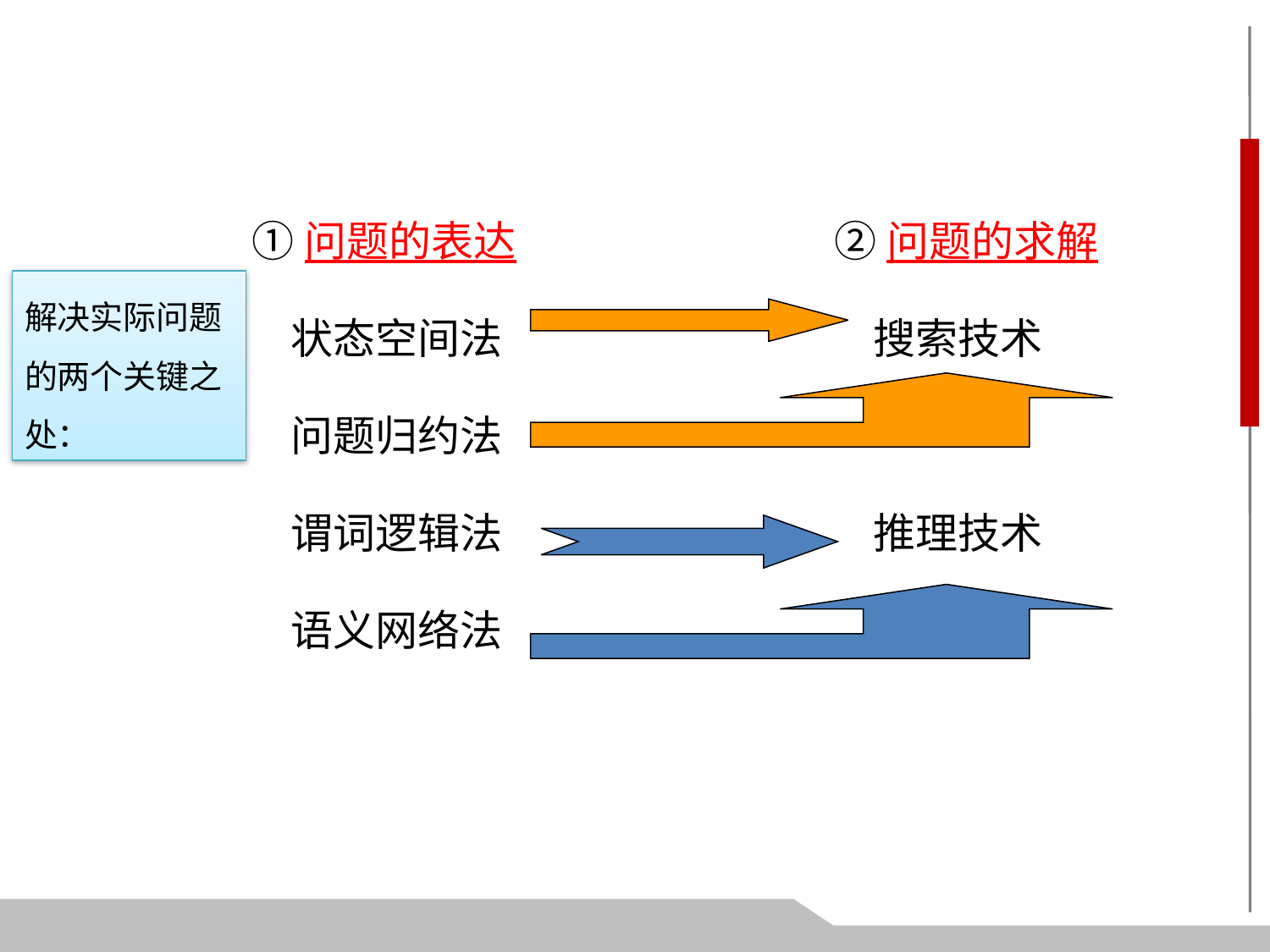

①问题的表达
   状态空间法
   问题归约法
   谓词逻辑法
   语义网络法
②问题的求解
   搜索技术

   推理技术
解决实际问题的两个关键之处：